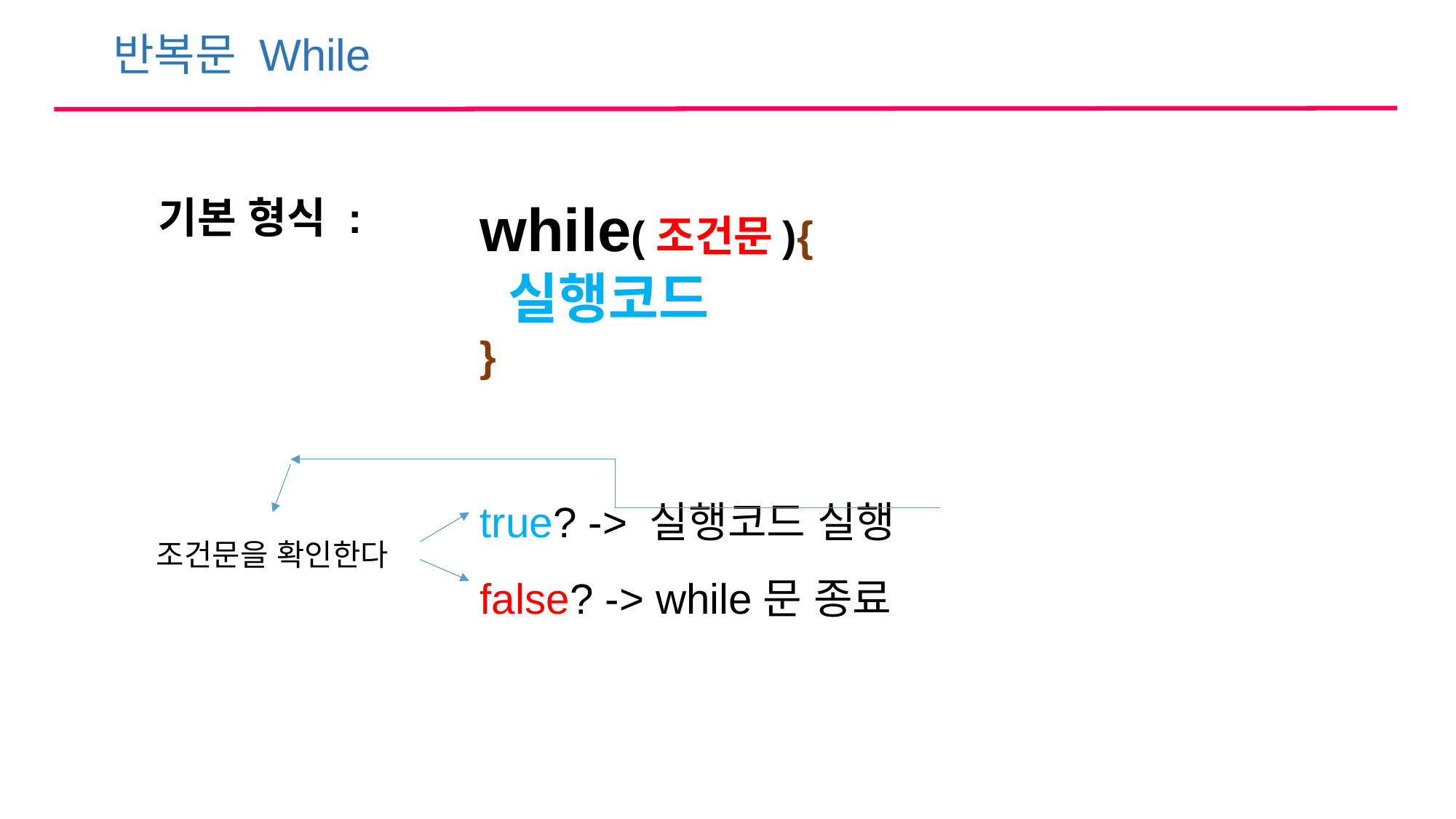

반복문 While
기본 형식 :
while(조건문){
 실행코드
}
true? -> 실행코드 실행
false? -> while문 종료
조건문을 확인한다